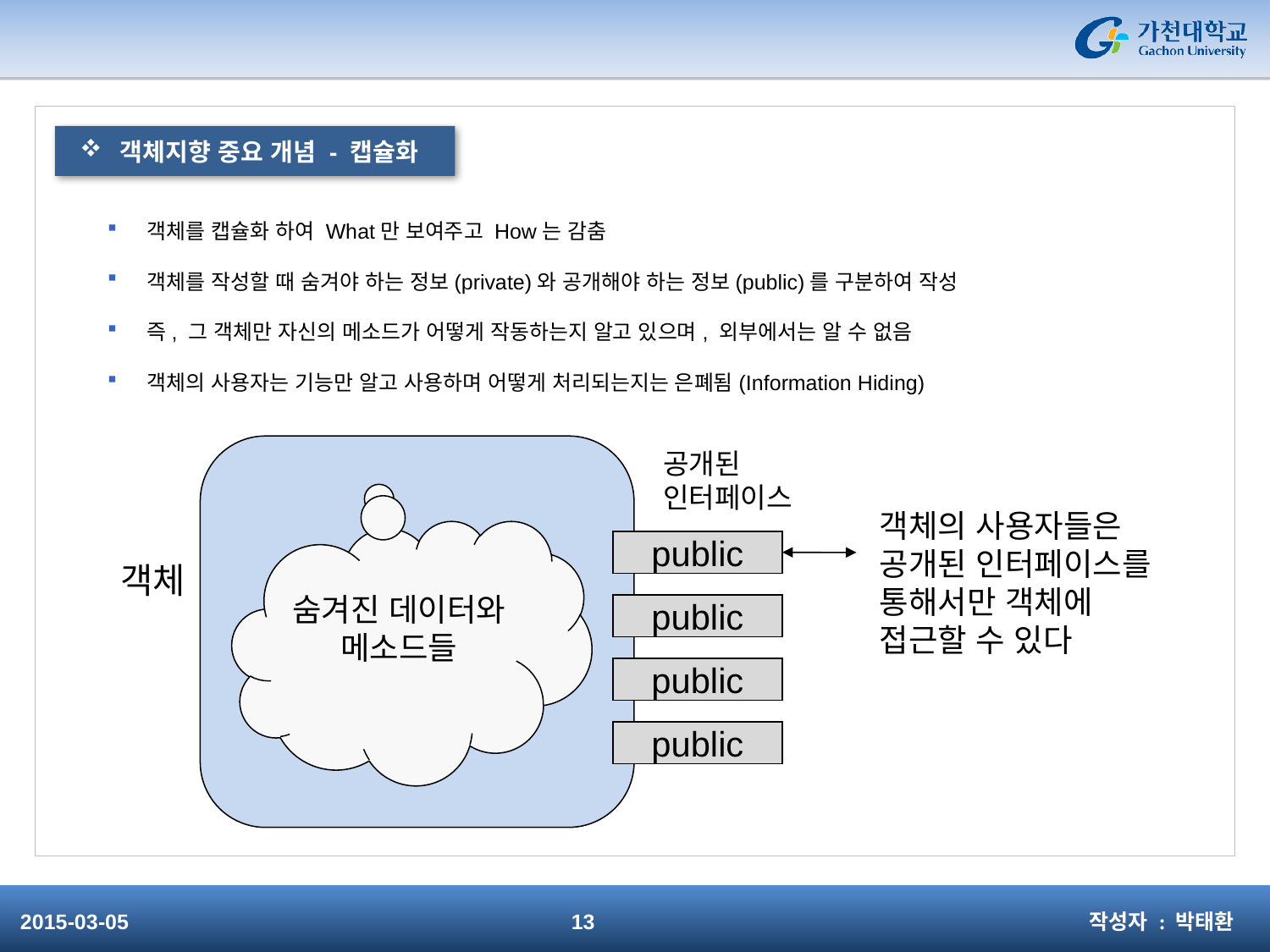

#

객체지향 중요 개념 - 캡슐화
객체를 캡슐화 하여 What만 보여주고 How는 감춤
객체를 작성할 때 숨겨야 하는 정보(private)와 공개해야 하는 정보(public)를 구분하여 작성
즉, 그 객체만 자신의 메소드가 어떻게 작동하는지 알고 있으며, 외부에서는 알 수 없음
객체의 사용자는 기능만 알고 사용하며 어떻게 처리되는지는 은폐됨(Information Hiding)

공개된
인터페이스
객체의 사용자들은
공개된 인터페이스를
통해서만 객체에
접근할 수 있다

숨겨진 데이터와
메소드들

public
객체

public
public
public
작성자 : 박태환
2015-03-05
13